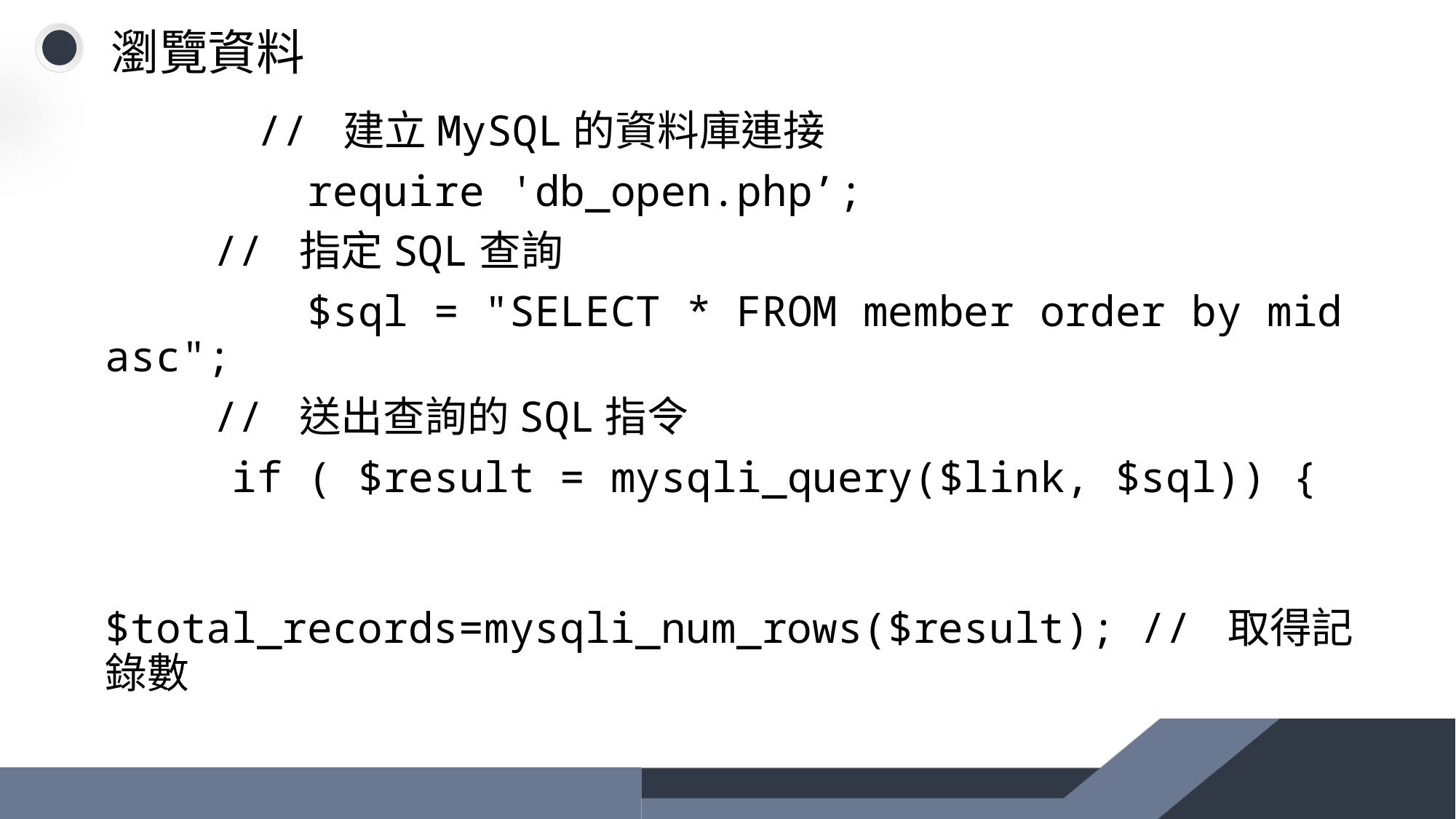

# 瀏覽資料
      // 建立MySQL的資料庫連接
        require 'db_open.php’;
	// 指定SQL查詢
        $sql = "SELECT * FROM member order by mid asc";
	// 送出查詢的SQL指令
     if ( $result = mysqli_query($link, $sql)) {
                                                          	$total_records=mysqli_num_rows($result); // 取得記錄數